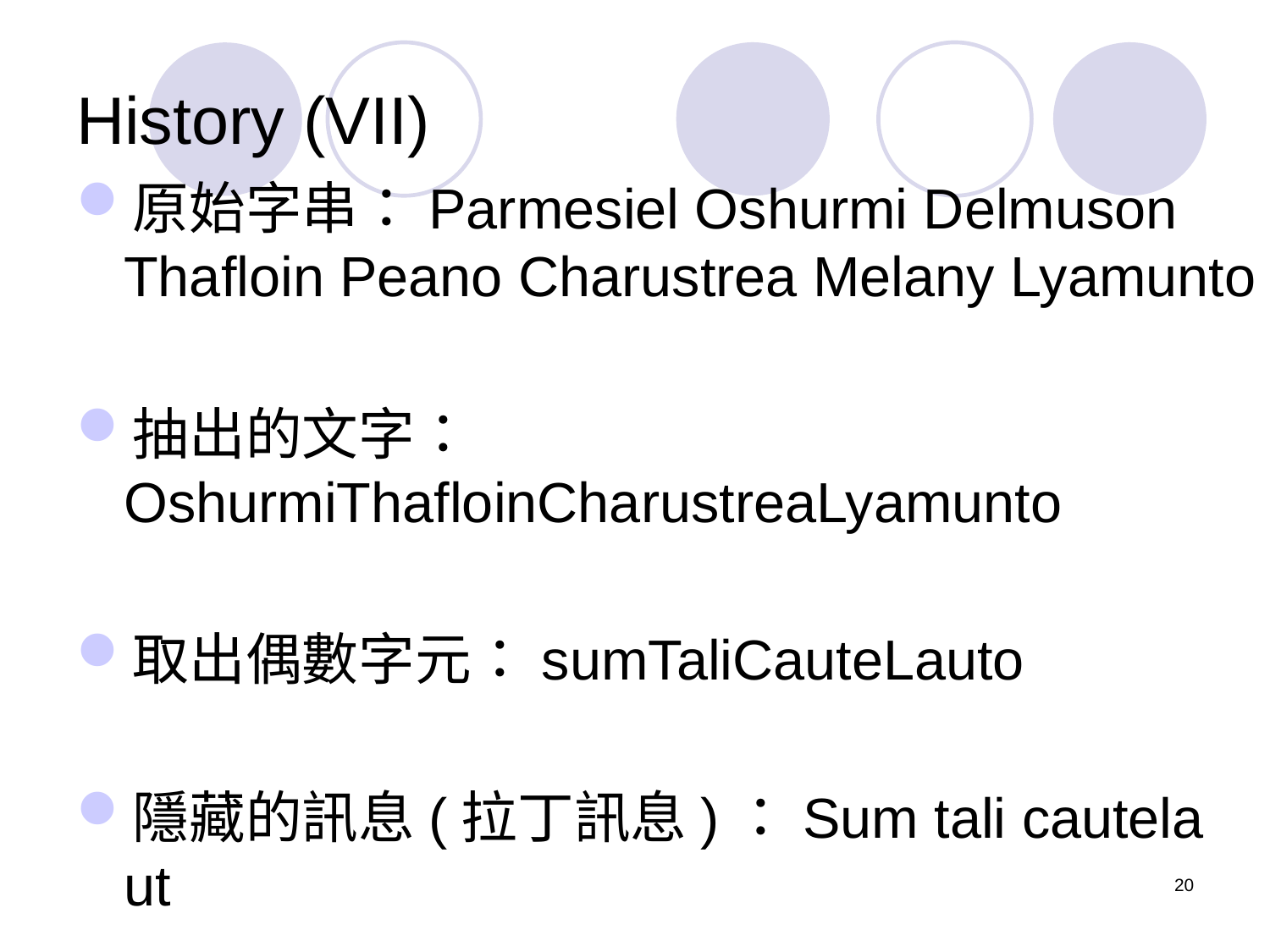

# History (VII)
原始字串：Parmesiel Oshurmi Delmuson Thafloin Peano Charustrea Melany Lyamunto

抽出的文字：OshurmiThafloinCharustreaLyamunto

取出偶數字元：sumTaliCauteLauto

隱藏的訊息(拉丁訊息)：Sum tali cautela ut

20